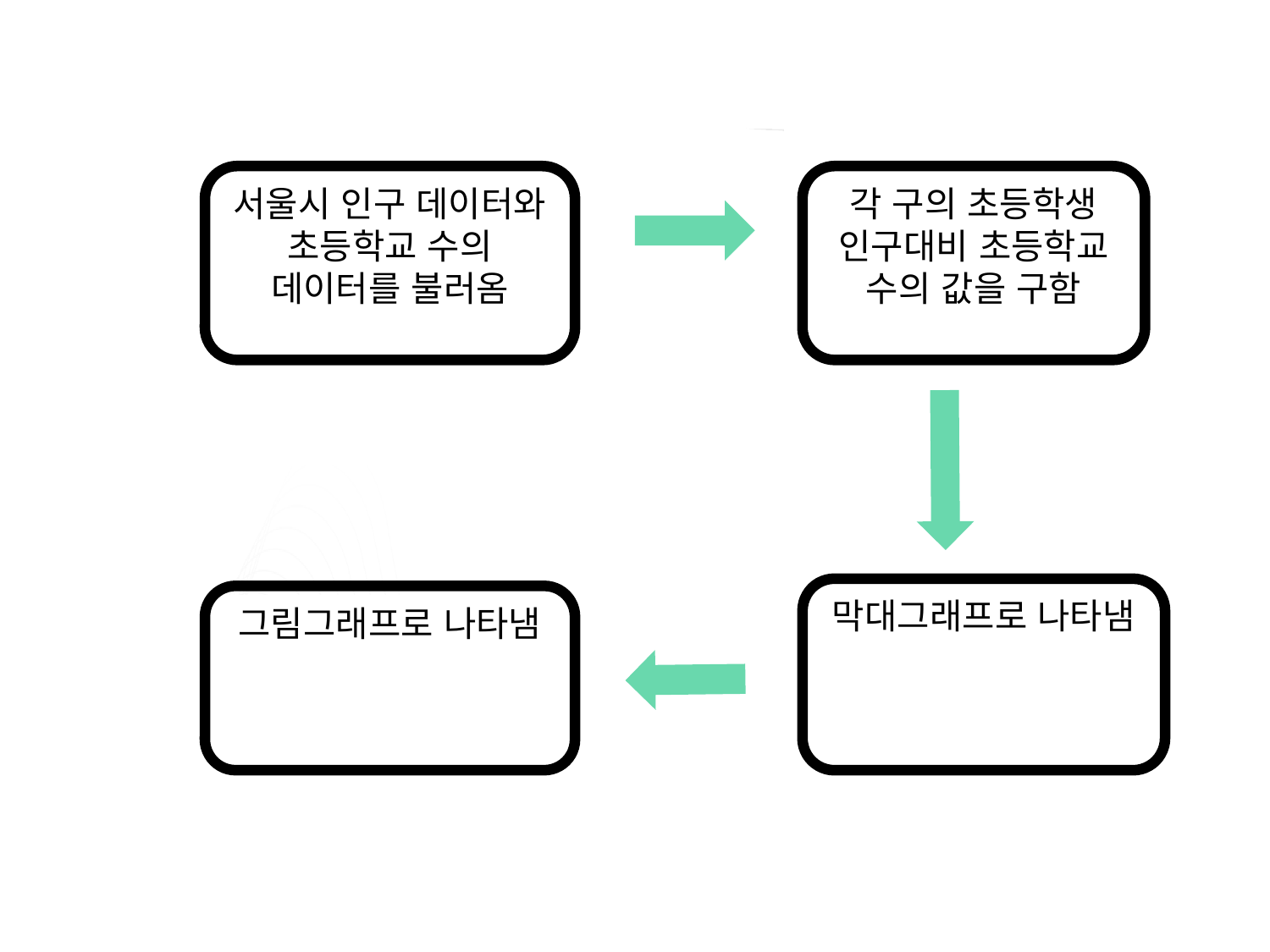

서울시 인구 데이터와 초등학교 수의 데이터를 불러옴

각 구의 초등학생 인구대비 초등학교 수의 값을 구함

막대그래프로 나타냄
그림그래프로 나타냄